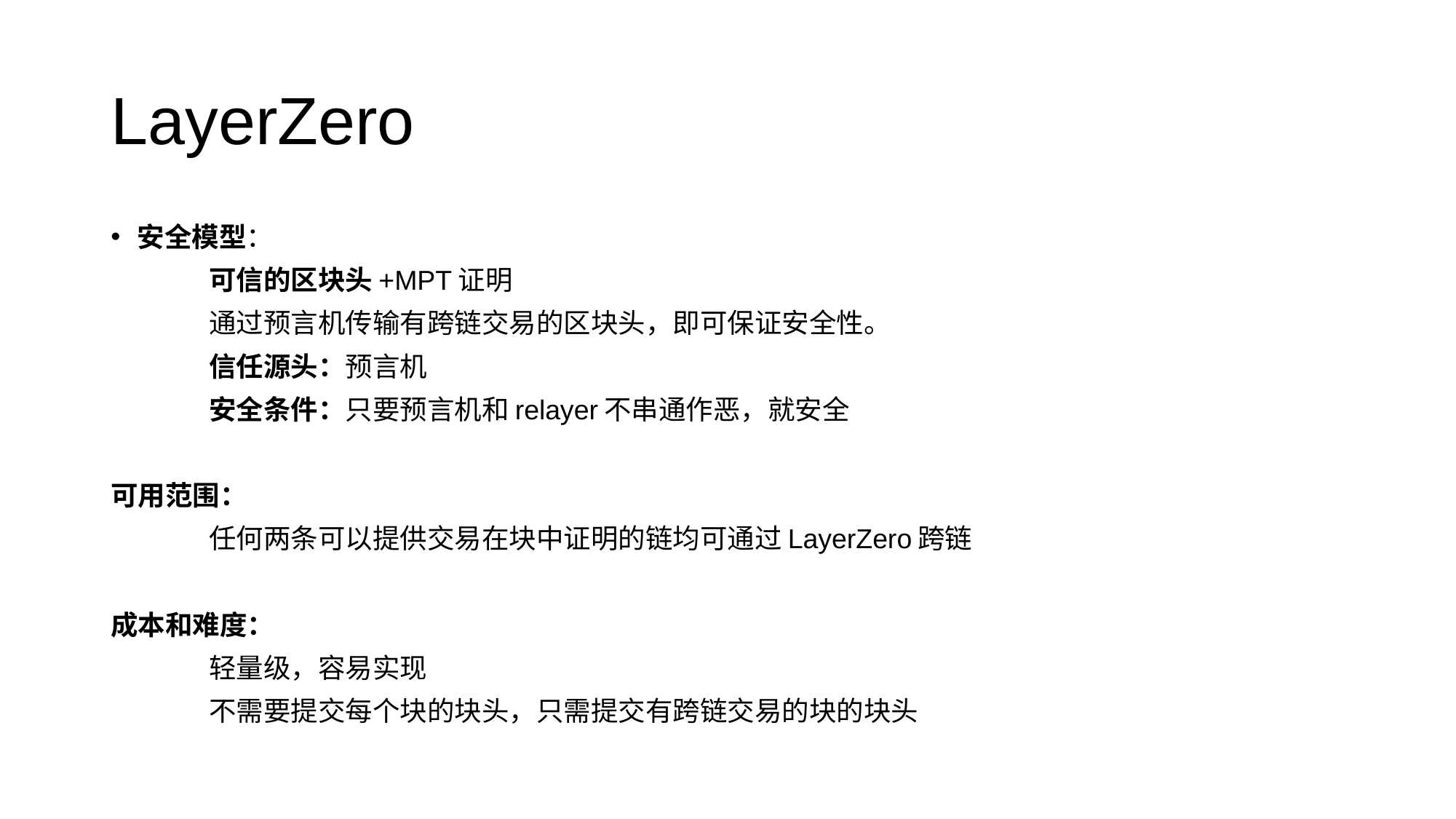

# LayerZero
安全模型：
	可信的区块头+MPT证明
	通过预言机传输有跨链交易的区块头，即可保证安全性。
	信任源头：预言机
	安全条件：只要预言机和relayer不串通作恶，就安全

可用范围：
	任何两条可以提供交易在块中证明的链均可通过LayerZero跨链

成本和难度：
	轻量级，容易实现
	不需要提交每个块的块头，只需提交有跨链交易的块的块头